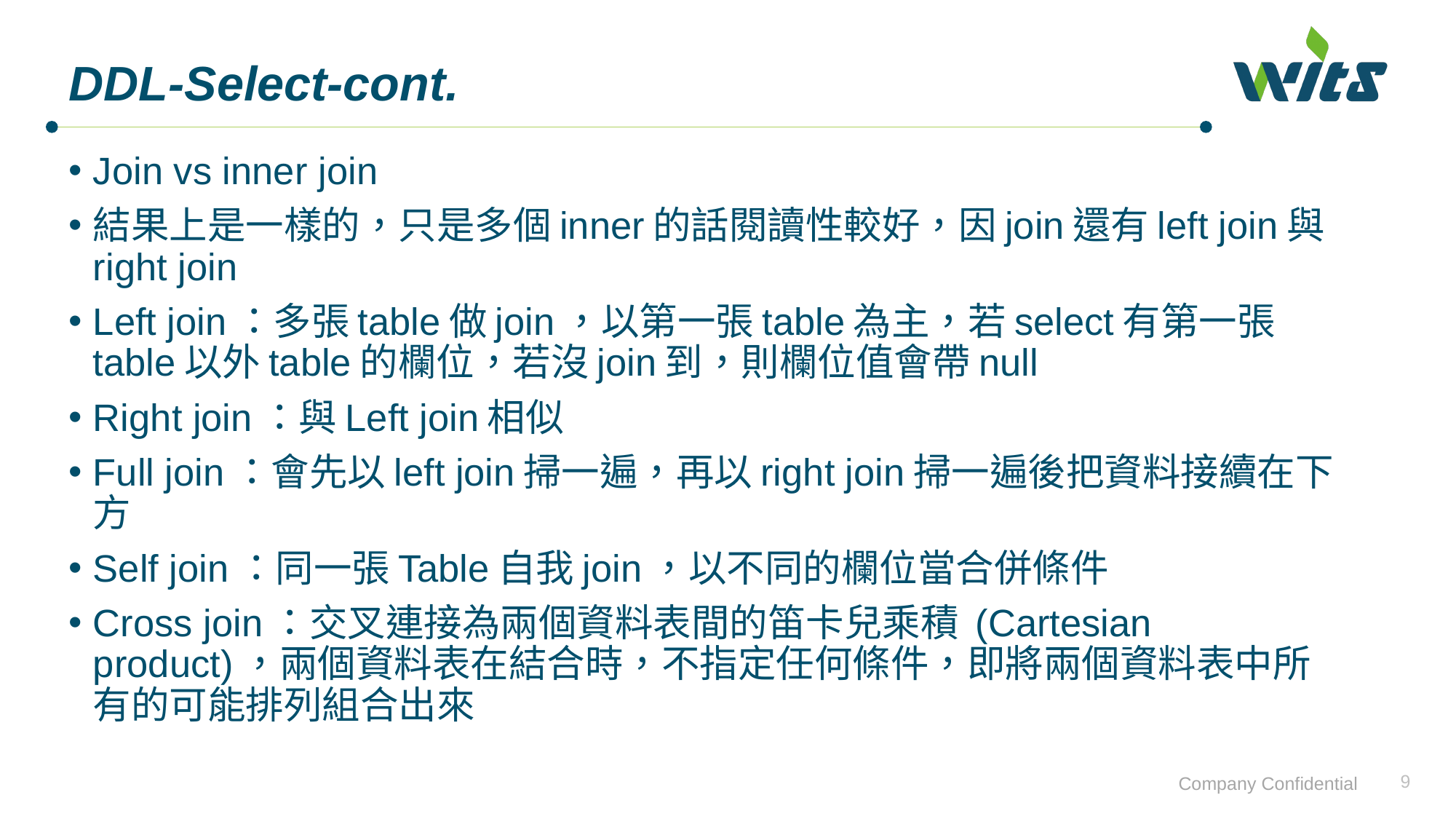

# DDL-Select-cont.
Join vs inner join
結果上是一樣的，只是多個inner的話閱讀性較好，因join還有left join與right join
Left join：多張table做join，以第一張table為主，若select有第一張table以外table的欄位，若沒join到，則欄位值會帶null
Right join：與Left join相似
Full join：會先以left join掃一遍，再以right join掃一遍後把資料接續在下方
Self join：同一張Table自我join，以不同的欄位當合併條件
Cross join：交叉連接為兩個資料表間的笛卡兒乘積 (Cartesian product)，兩個資料表在結合時，不指定任何條件，即將兩個資料表中所有的可能排列組合出來

9